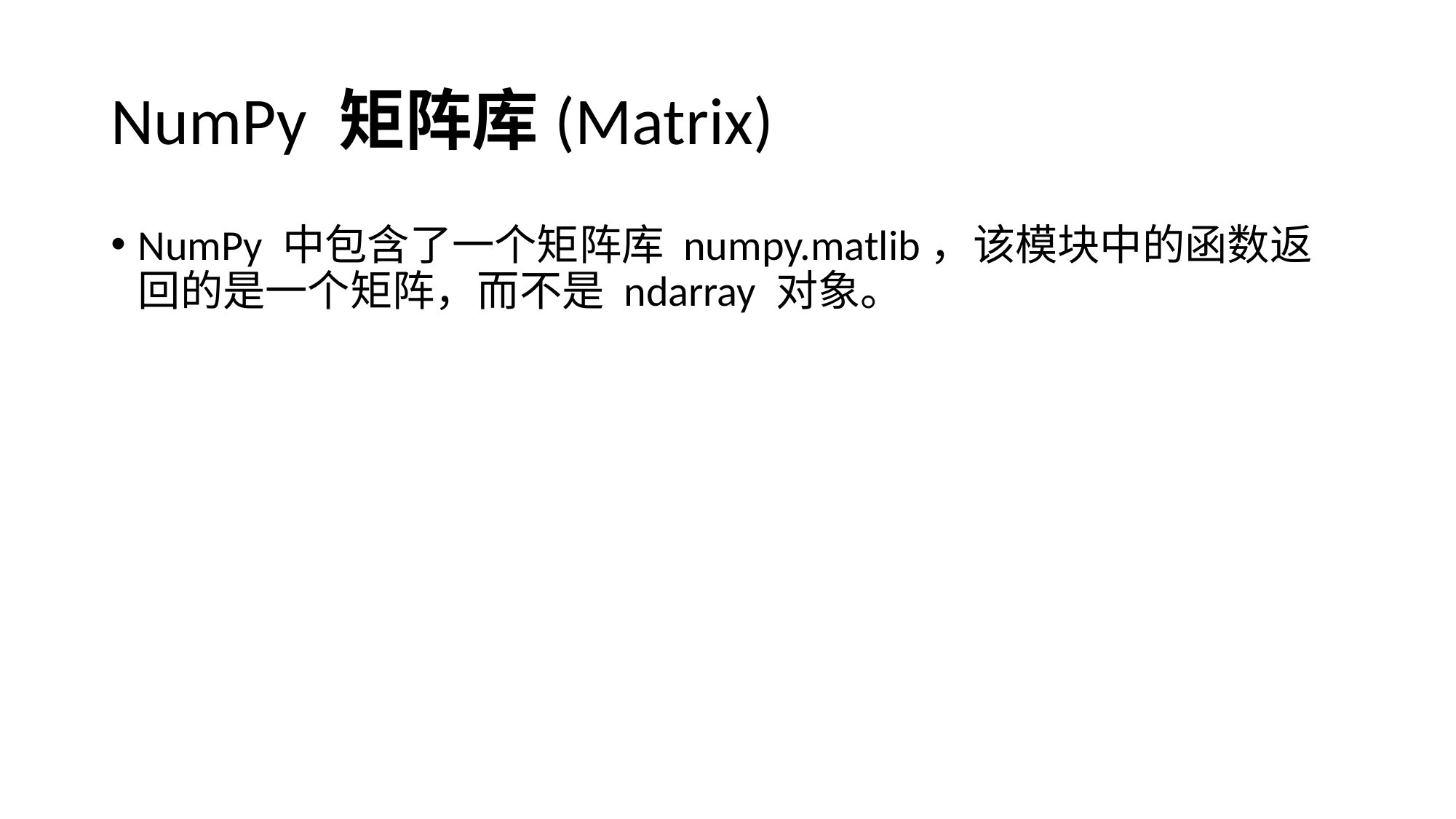

# NumPy 矩阵库(Matrix)
NumPy 中包含了一个矩阵库 numpy.matlib，该模块中的函数返回的是一个矩阵，而不是 ndarray 对象。